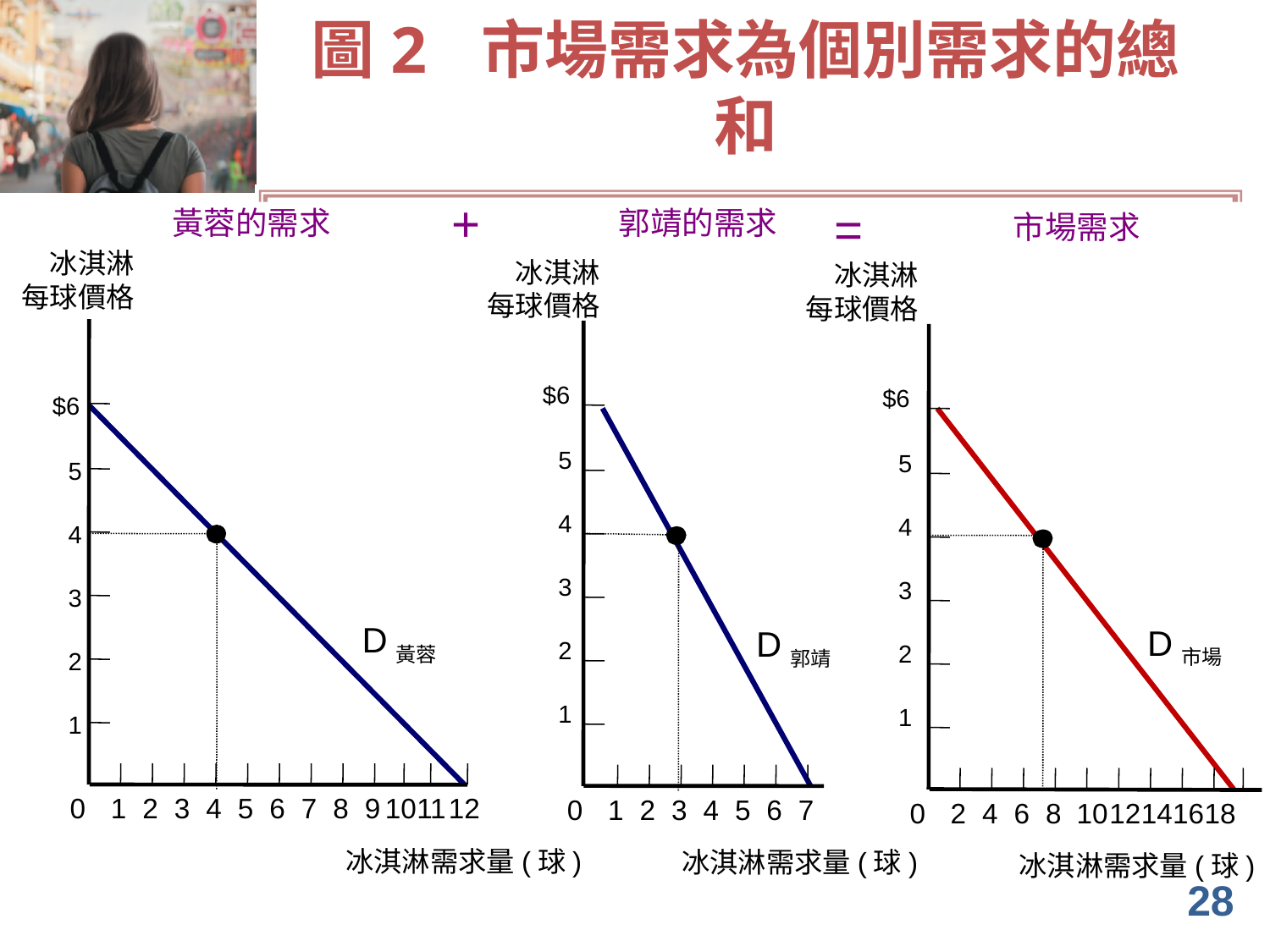

# 圖2 市場需求為個別需求的總和
+
=
黃蓉的需求
郭靖的需求
市場需求
冰淇淋
每球價格
$6
5
4
3
2
1
冰淇淋
每球價格
$6
5
4
3
2
1
冰淇淋
每球價格
$6
5
4
3
2
1

D黃蓉
D郭靖
D市場

1
2
3
4
5
6
7
8
9
10
11
12
0
冰淇淋需求量(球)
1
2
3
4
5
6
7
0
冰淇淋需求量(球)
2
4
6
8
10
12
14
16
18
0
冰淇淋需求量(球)
28